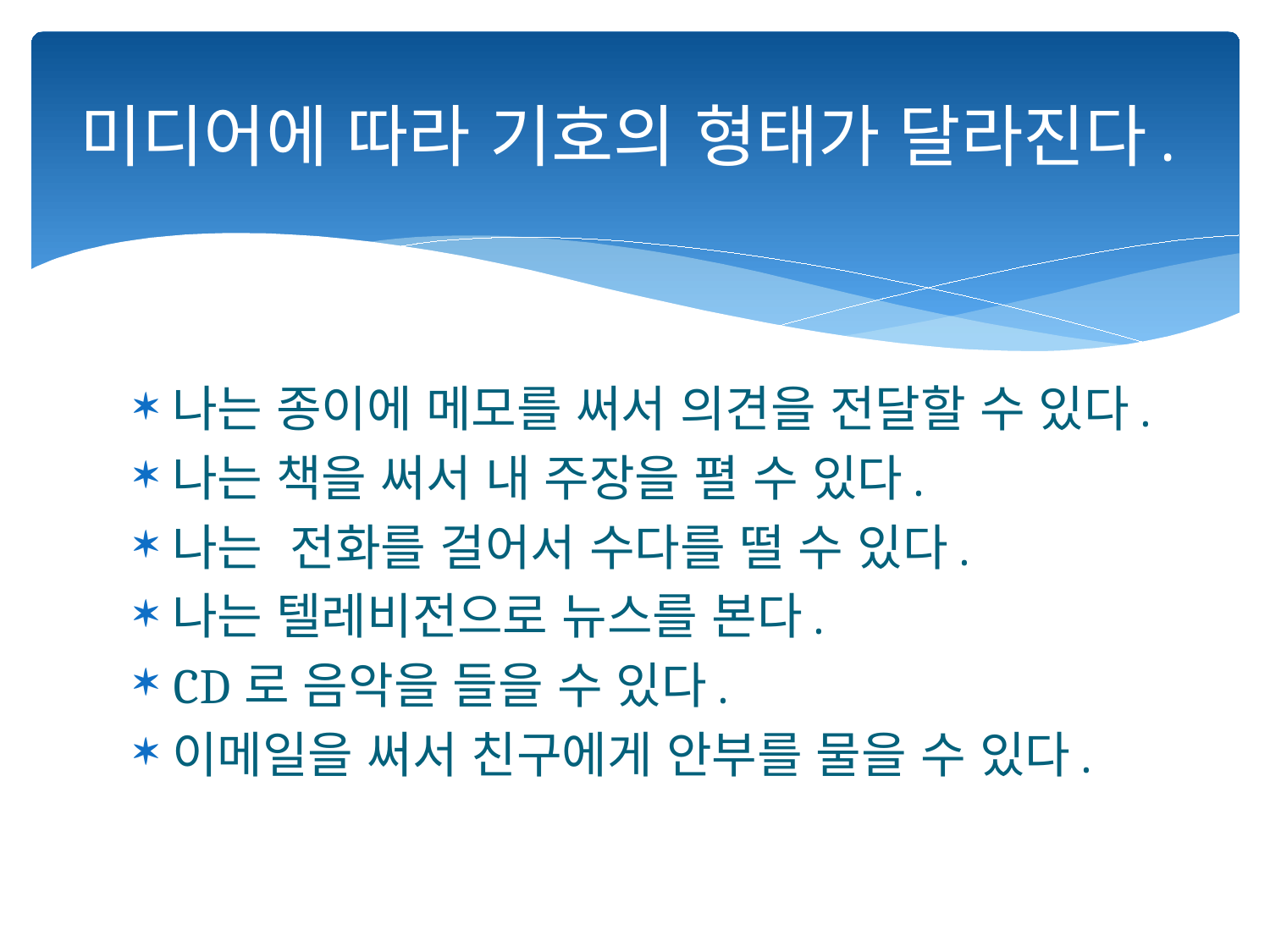

# 미디어에 따라 기호의 형태가 달라진다.
나는 종이에 메모를 써서 의견을 전달할 수 있다.
나는 책을 써서 내 주장을 펼 수 있다.
나는  전화를 걸어서 수다를 떨 수 있다.
나는 텔레비전으로 뉴스를 본다.
CD로 음악을 들을 수 있다.
이메일을 써서 친구에게 안부를 물을 수 있다.